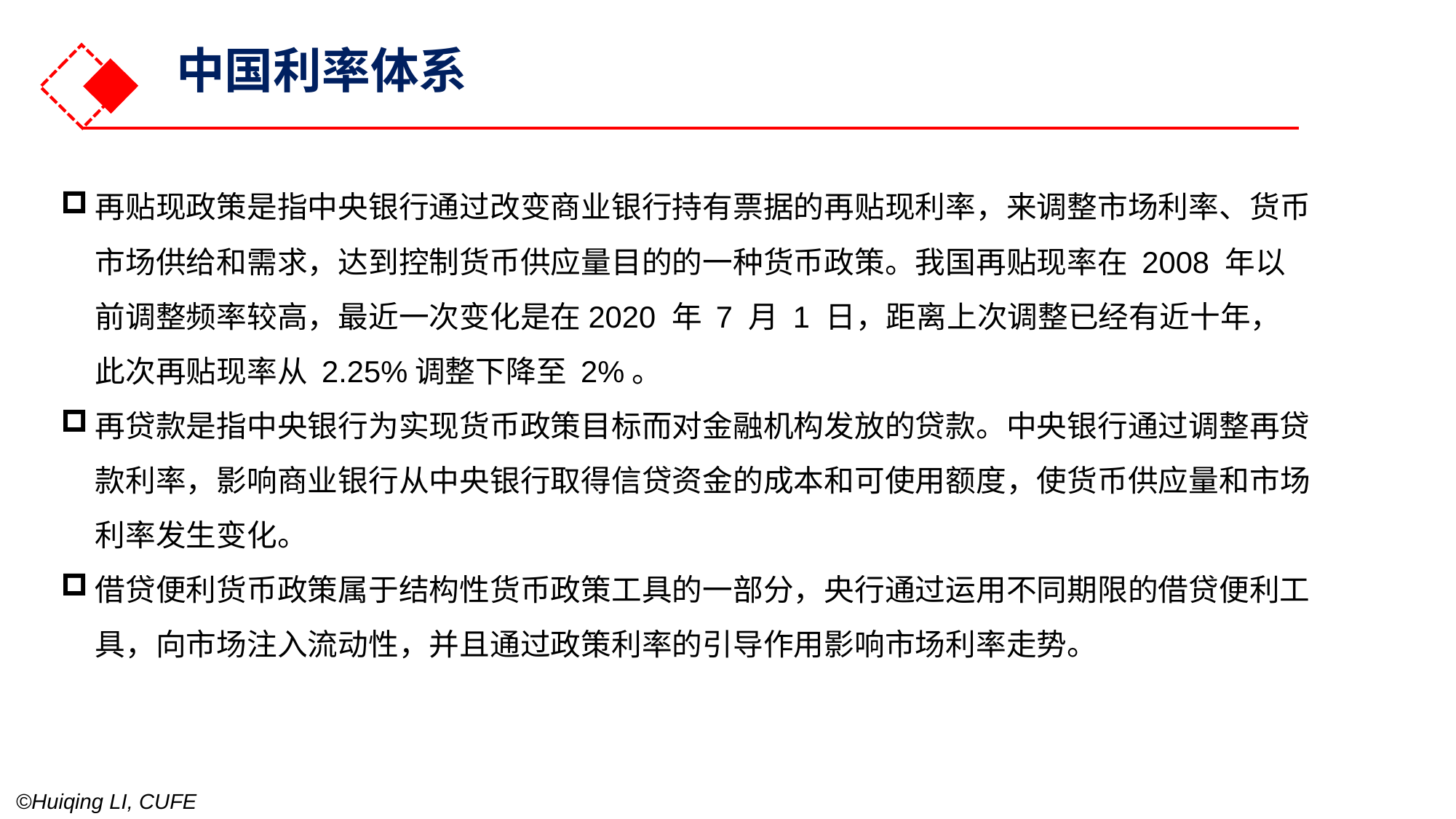

中国利率体系

再贴现政策是指中央银行通过改变商业银行持有票据的再贴现利率，来调整市场利率、货币市场供给和需求，达到控制货币供应量目的的一种货币政策。我国再贴现率在 2008 年以前调整频率较高，最近一次变化是在2020 年 7 月 1 日，距离上次调整已经有近十年，此次再贴现率从 2.25%调整下降至 2%。
再贷款是指中央银行为实现货币政策目标而对金融机构发放的贷款。中央银行通过调整再贷款利率，影响商业银行从中央银行取得信贷资金的成本和可使用额度，使货币供应量和市场利率发生变化。
借贷便利货币政策属于结构性货币政策工具的一部分，央行通过运用不同期限的借贷便利工具，向市场注入流动性，并且通过政策利率的引导作用影响市场利率走势。